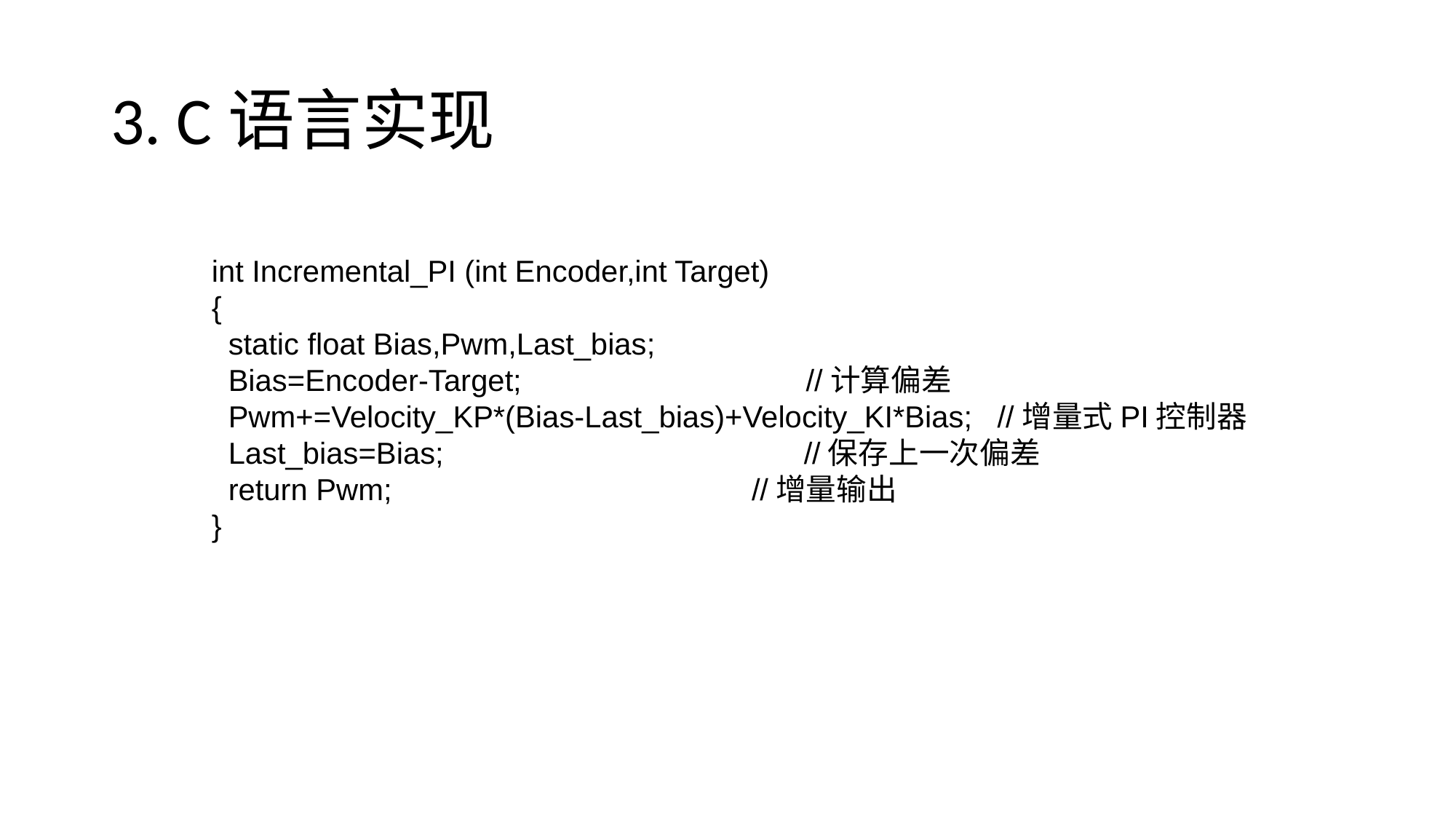

# 3. C语言实现
int Incremental_PI (int Encoder,int Target)
{
  static float Bias,Pwm,Last_bias;
  Bias=Encoder-Target;                                  //计算偏差
  Pwm+=Velocity_KP*(Bias-Last_bias)+Velocity_KI*Bias;   //增量式PI控制器
  Last_bias=Bias;	                                    //保存上一次偏差
  return Pwm;                                           //增量输出
}